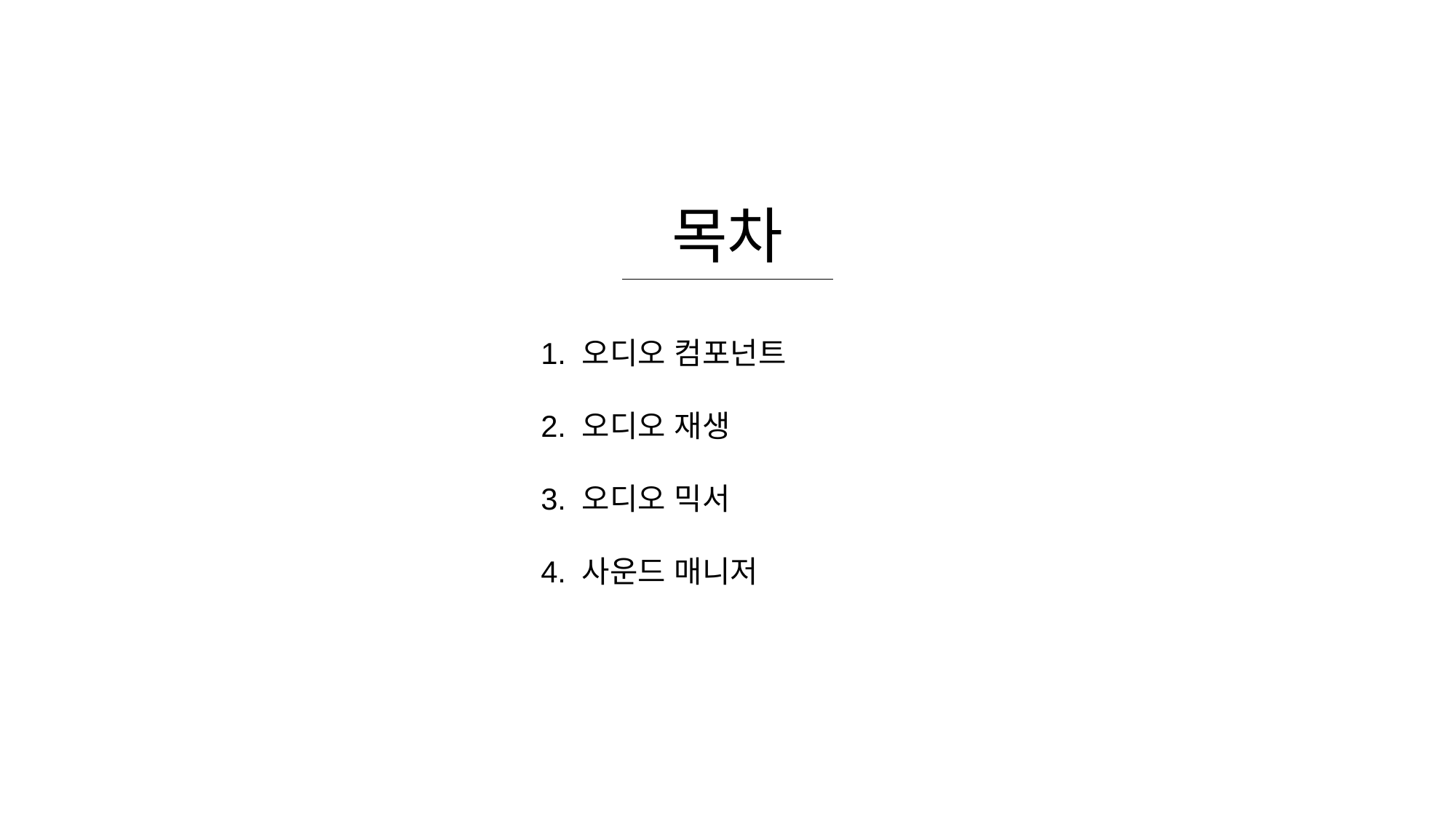

목차
1. 오디오 컴포넌트

2. 오디오 재생

3. 오디오 믹서

4. 사운드 매니저